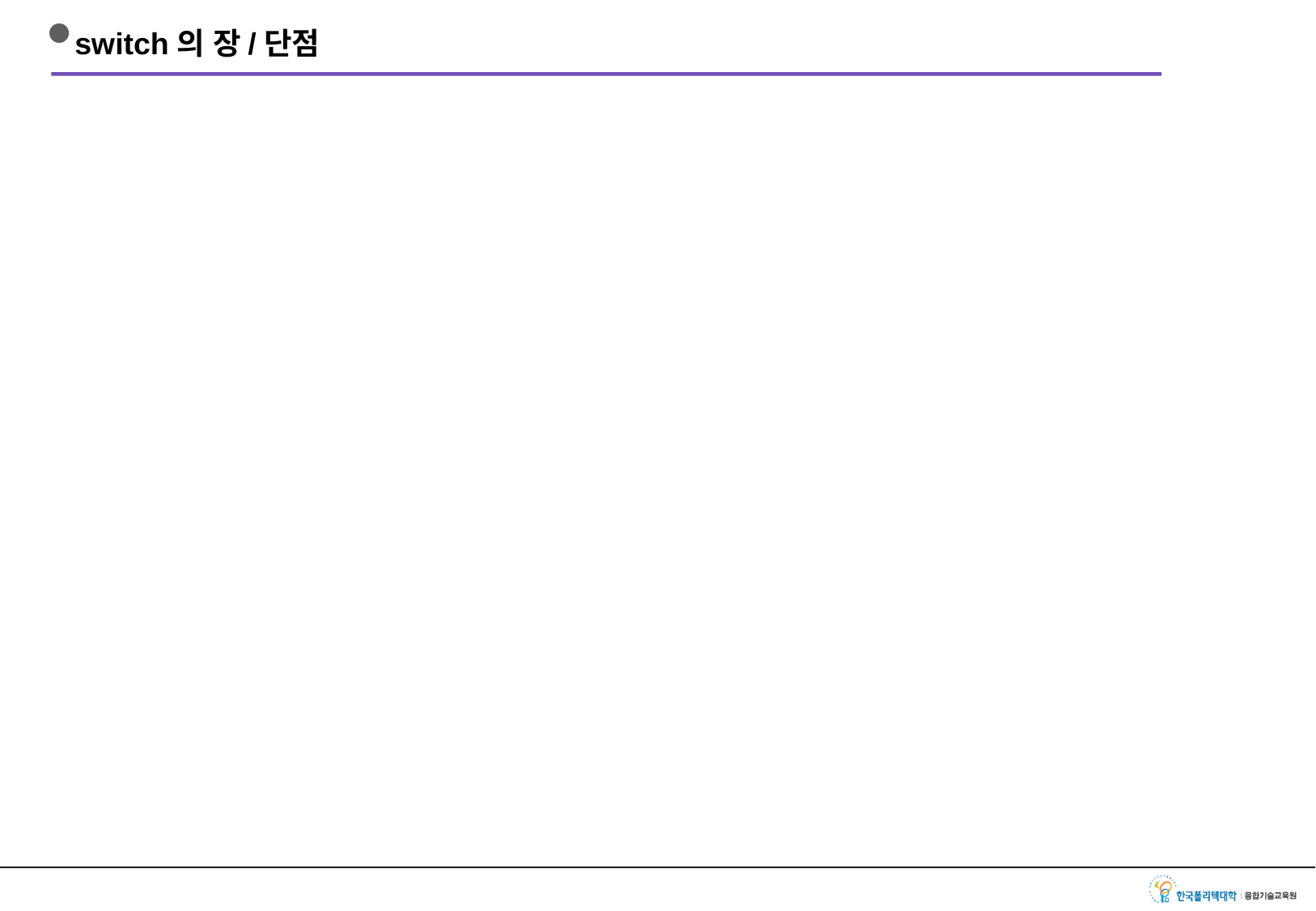

# switch의 장/단점
단점
부등호 연산이 불가능하다.
코드에서 알아보기 힘든 부분이 있다.

장점
분기의 기준이 명확하다.
JDK1.7에서는 문자열로 분기가능